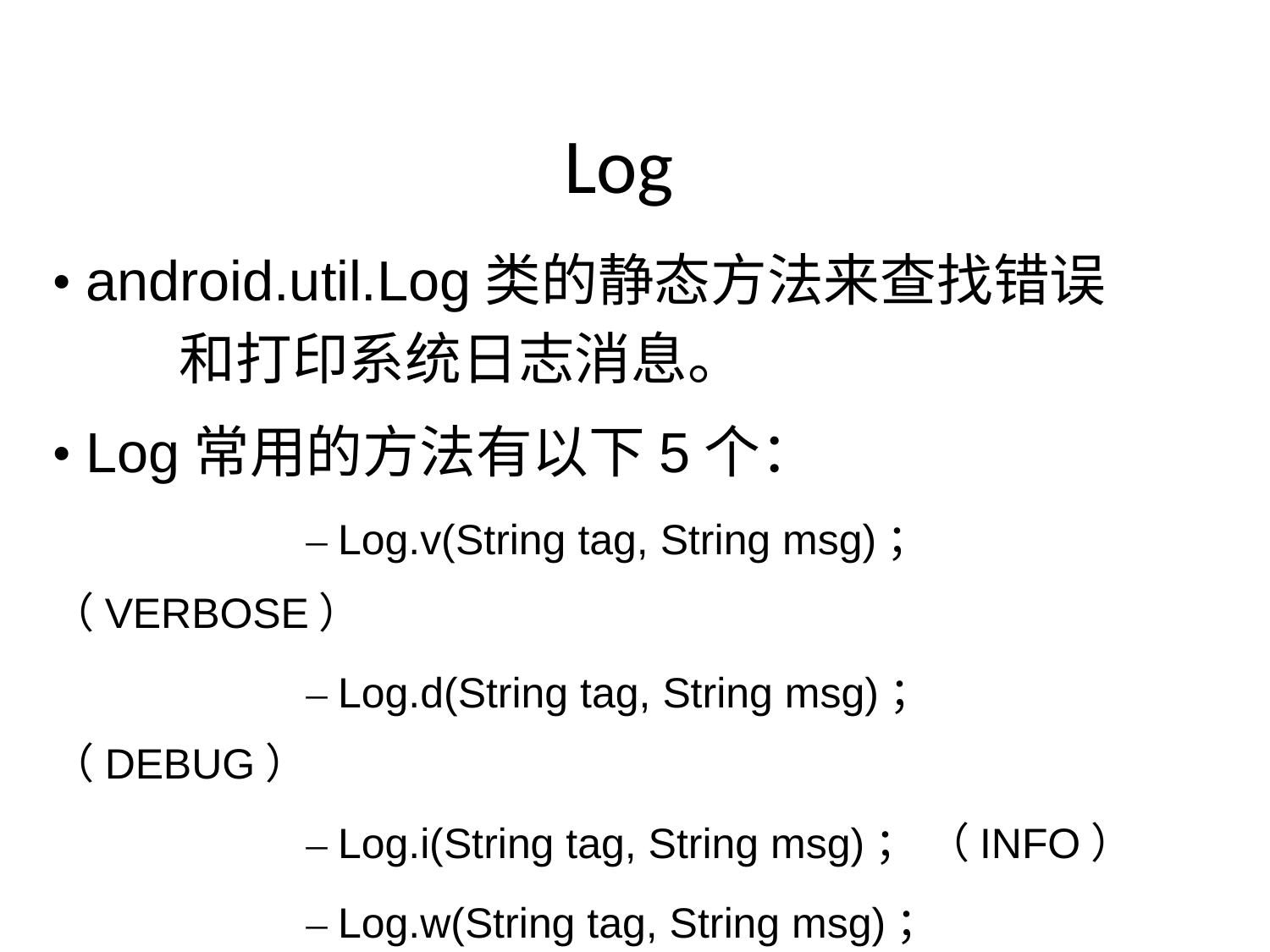

# Log
• android.util.Log类的静态方法来查找错误
	和打印系统日志消息。
• Log常用的方法有以下5个：
		– Log.v(String tag, String msg)；（VERBOSE）
		– Log.d(String tag, String msg)； （DEBUG）
		– Log.i(String tag, String msg)； （INFO）
		– Log.w(String tag, String msg)； （WARN）
		– Log.e(String tag, String msg)。 （ERROR）